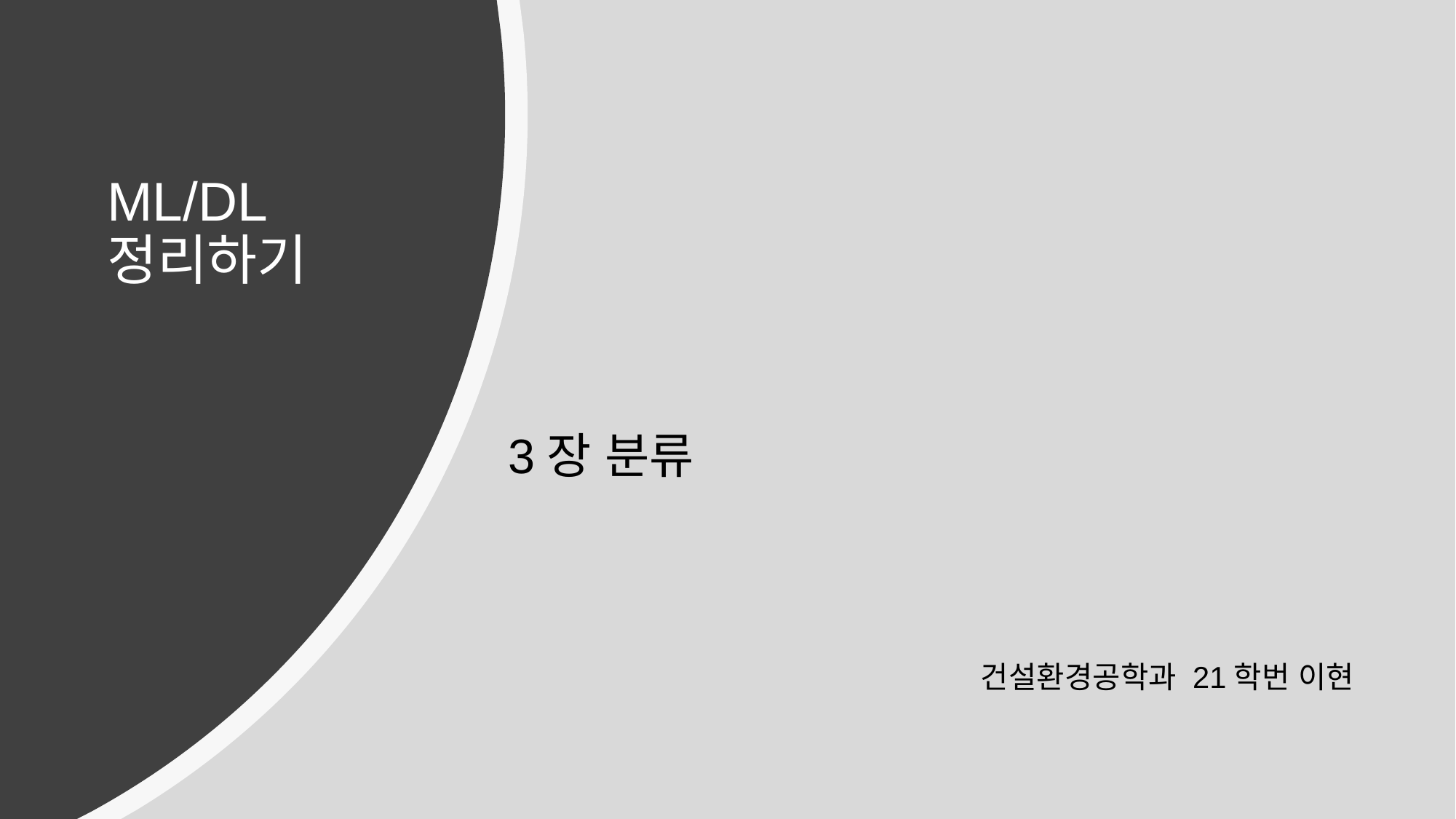

# ML/DL 정리하기
3장 분류
건설환경공학과 21학번 이현